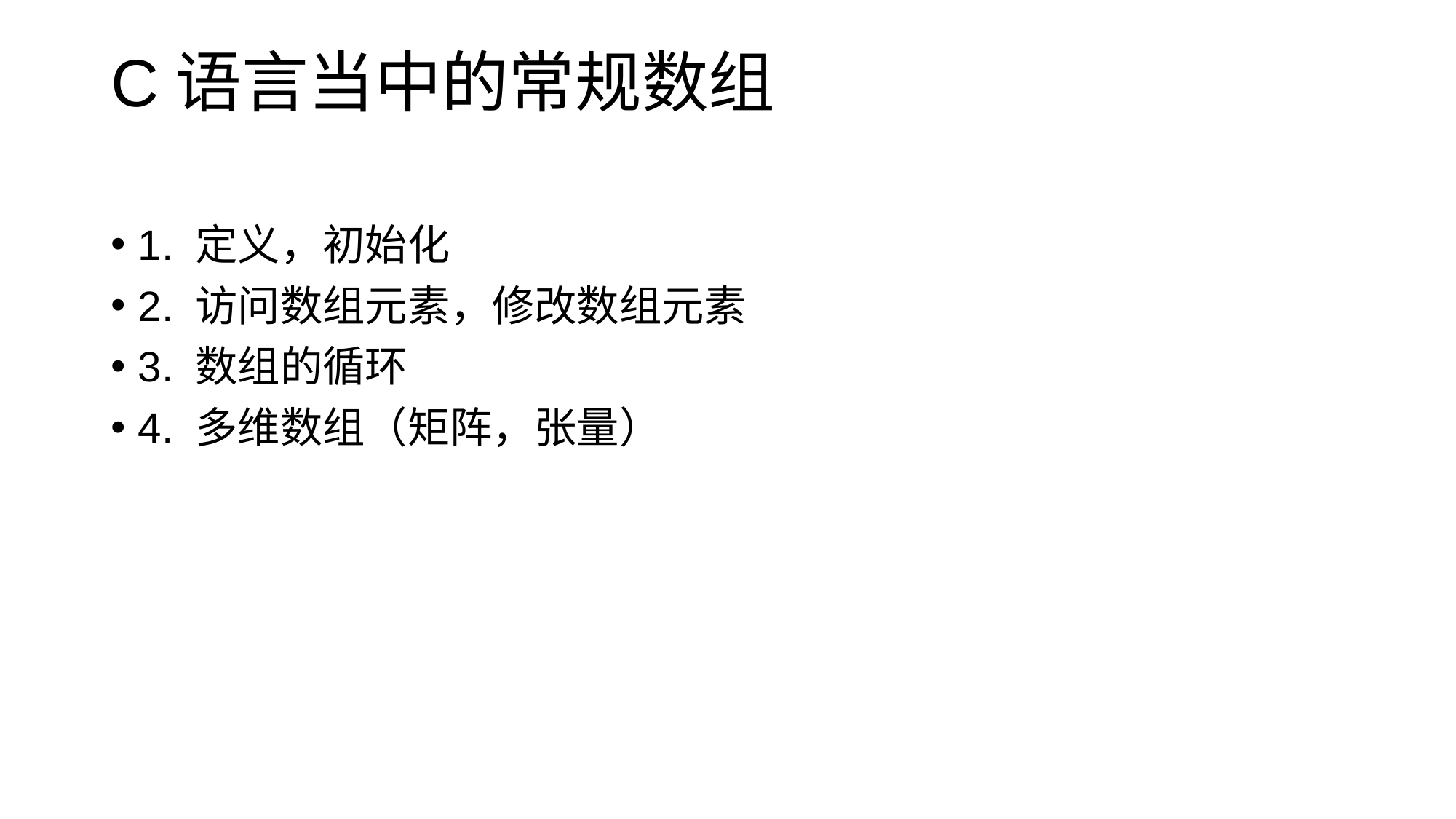

# C语言当中的常规数组
1. 定义，初始化
2. 访问数组元素，修改数组元素
3. 数组的循环
4. 多维数组（矩阵，张量）